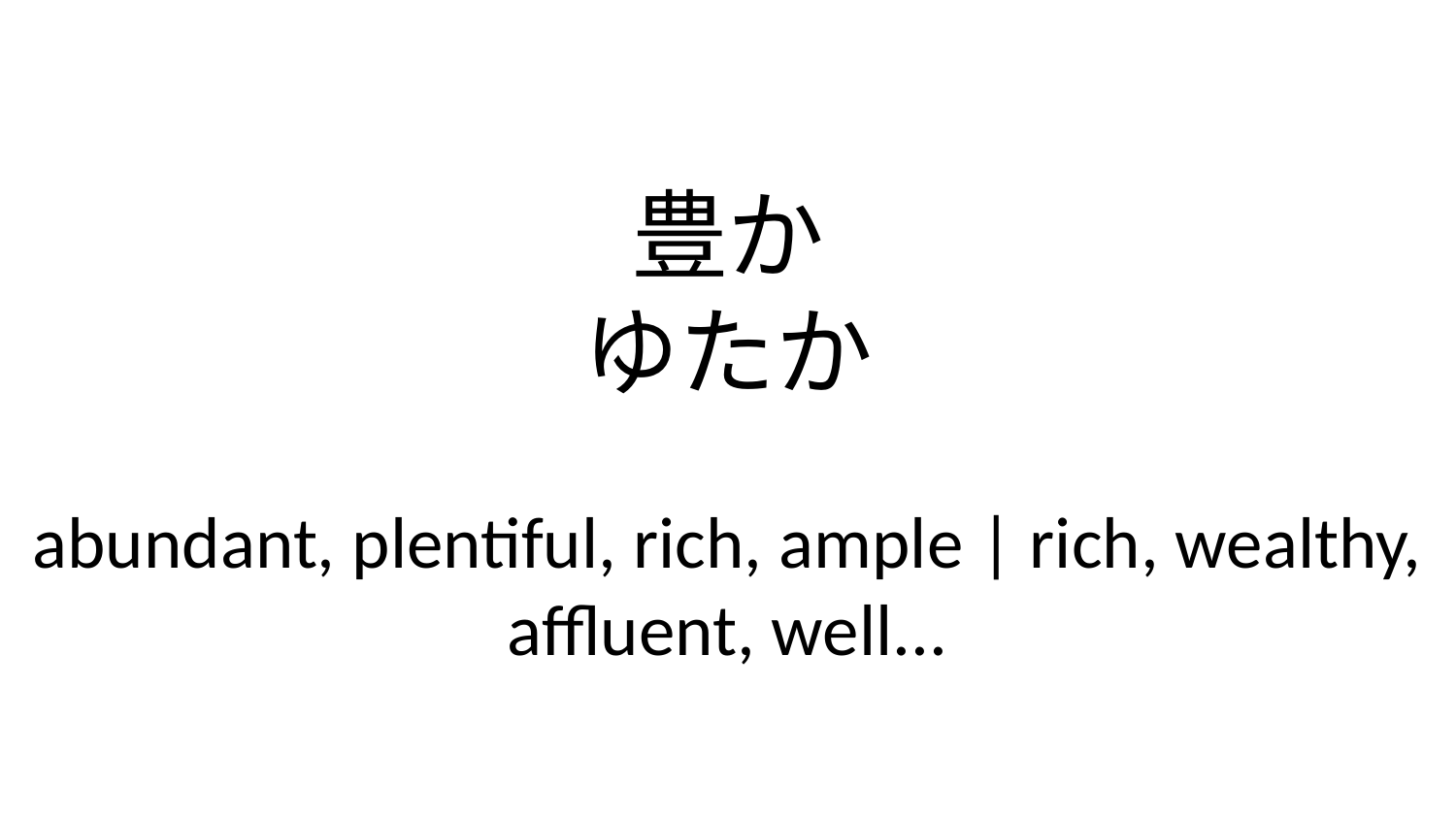

豊か
ゆたか
abundant, plentiful, rich, ample | rich, wealthy, affluent, well...
63-64